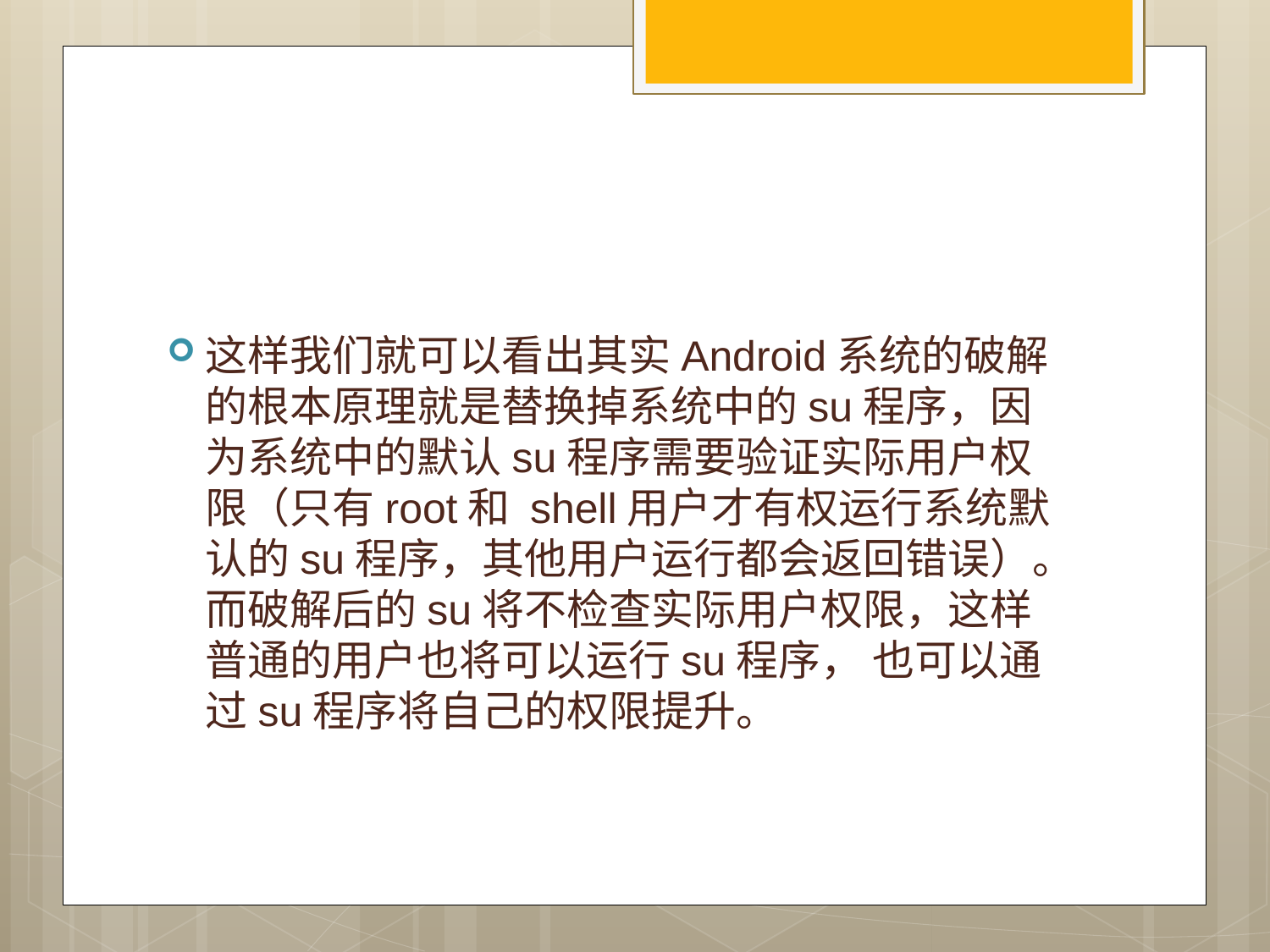

#
这样我们就可以看出其实Android系统的破解的根本原理就是替换掉系统中的su程序，因为系统中的默认su程序需要验证实际用户权限（只有root和 shell用户才有权运行系统默认的su程序，其他用户运行都会返回错误）。而破解后的su将不检查实际用户权限，这样普通的用户也将可以运行su程序， 也可以通过su程序将自己的权限提升。